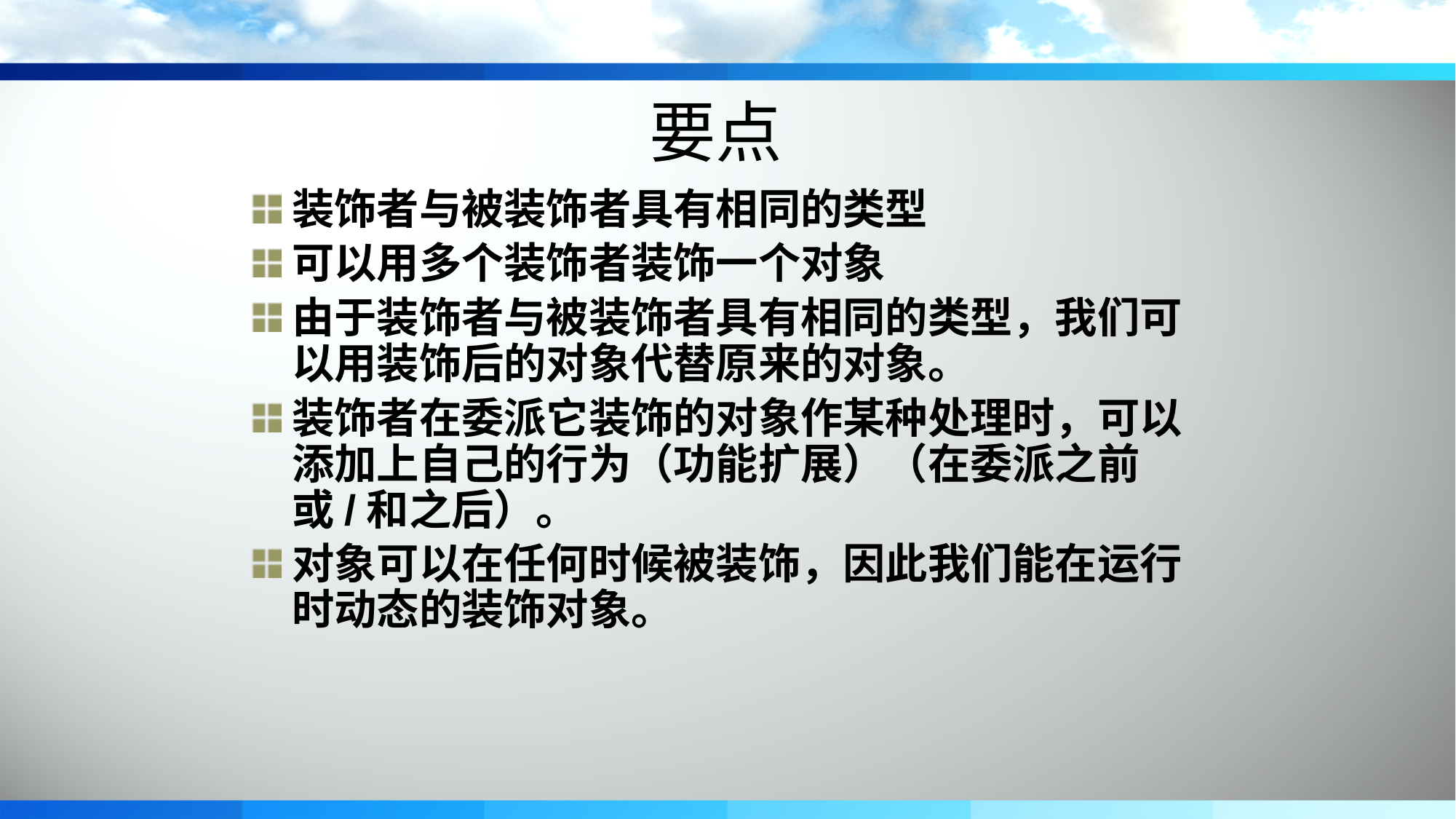

要点
装饰者与被装饰者具有相同的类型
可以用多个装饰者装饰一个对象
由于装饰者与被装饰者具有相同的类型，我们可以用装饰后的对象代替原来的对象。
装饰者在委派它装饰的对象作某种处理时，可以添加上自己的行为（功能扩展）（在委派之前或/和之后）。
对象可以在任何时候被装饰，因此我们能在运行时动态的装饰对象。